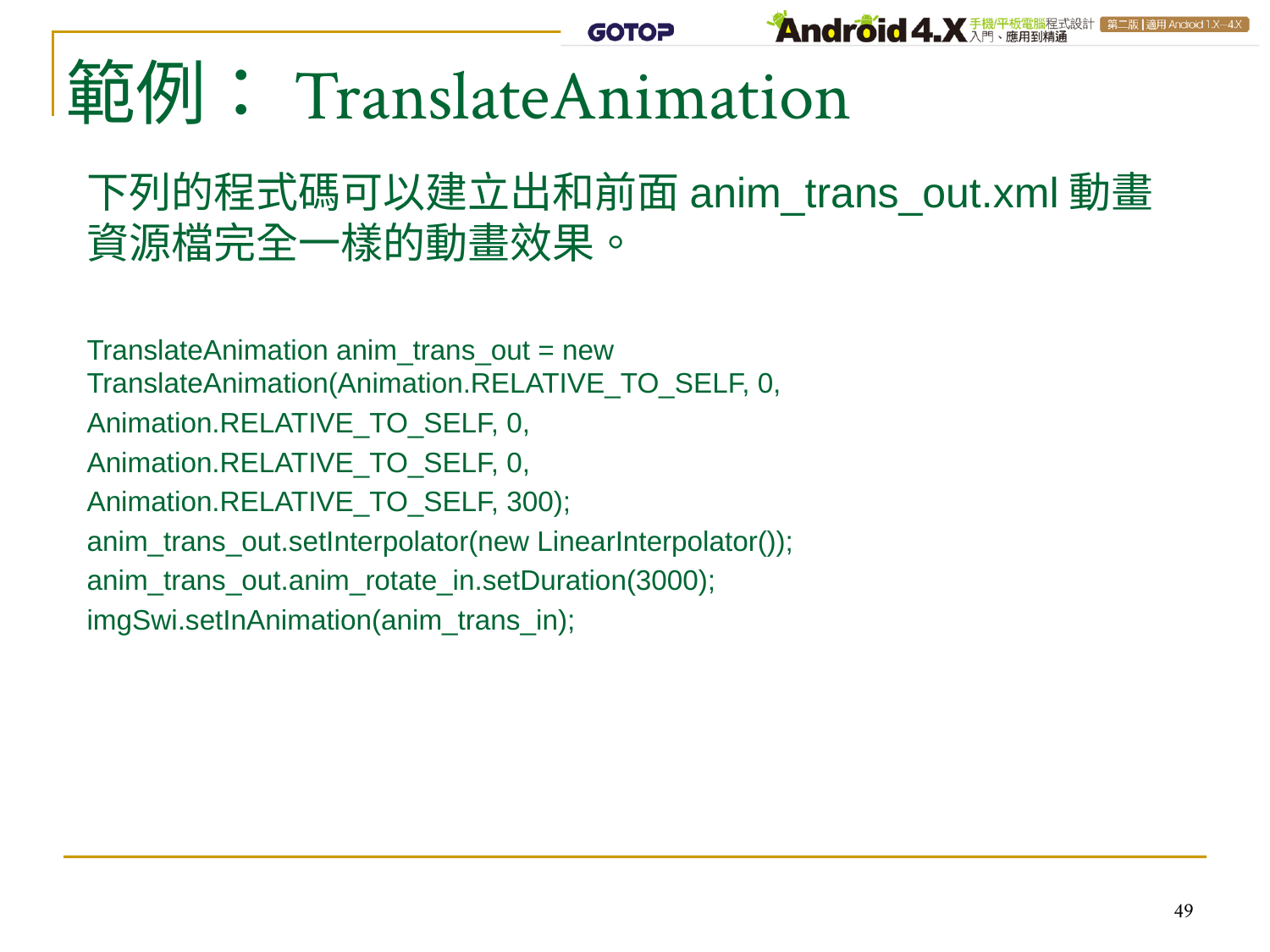

# 範例：TranslateAnimation
下列的程式碼可以建立出和前面anim_trans_out.xml動畫資源檔完全一樣的動畫效果。

TranslateAnimation anim_trans_out = new 		TranslateAnimation(Animation.RELATIVE_TO_SELF, 0,
Animation.RELATIVE_TO_SELF, 0,
Animation.RELATIVE_TO_SELF, 0,
Animation.RELATIVE_TO_SELF, 300);
anim_trans_out.setInterpolator(new LinearInterpolator());
anim_trans_out.anim_rotate_in.setDuration(3000);
imgSwi.setInAnimation(anim_trans_in);

49